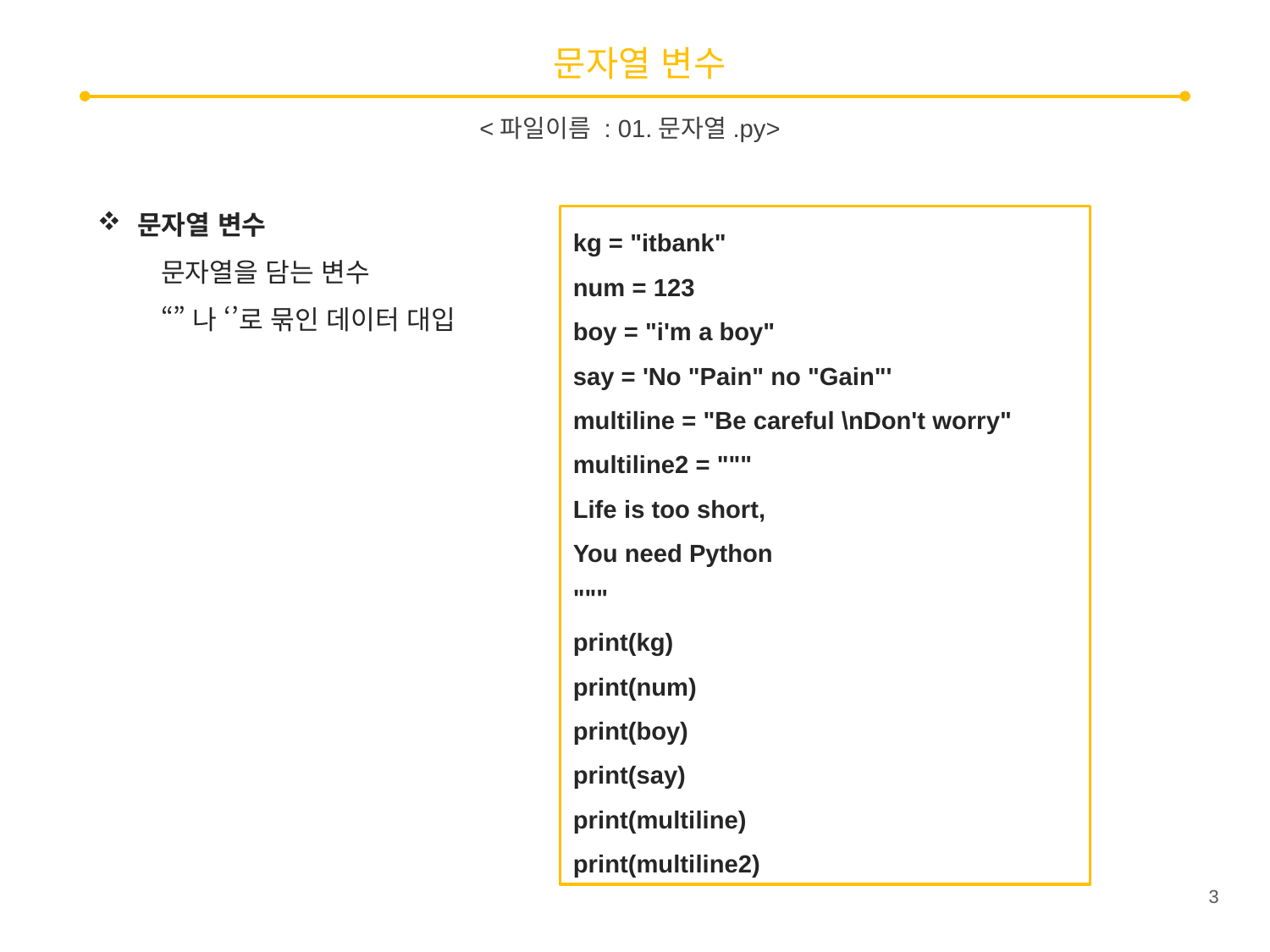

# 문자열 변수
<파일이름 : 01.문자열.py>
문자열 변수
문자열을 담는 변수
“”나 ‘’로 묶인 데이터 대입
kg = "itbank"
num = 123
boy = "i'm a boy"
say = 'No "Pain" no "Gain"'
multiline = "Be careful \nDon't worry"
multiline2 = """
Life is too short,
You need Python
"""
print(kg)
print(num)
print(boy)
print(say)
print(multiline)
print(multiline2)